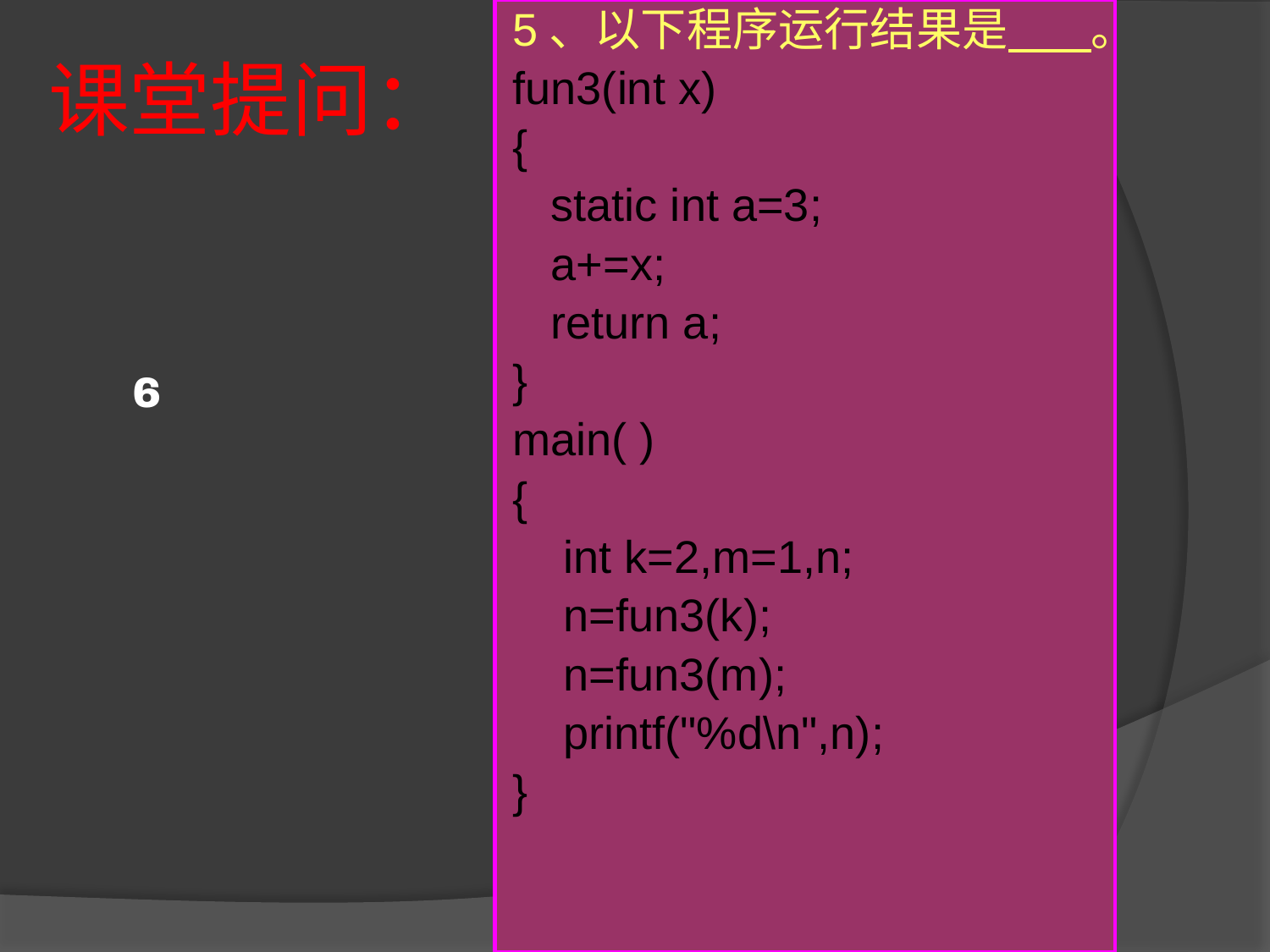

5、以下程序运行结果是        。
fun3(int x)
{
   static int a=3;
   a+=x;
   return a;
}
main( )
{
    int k=2,m=1,n;
    n=fun3(k);
    n=fun3(m);
    printf("%d\n",n);
}
# 课堂提问：
6